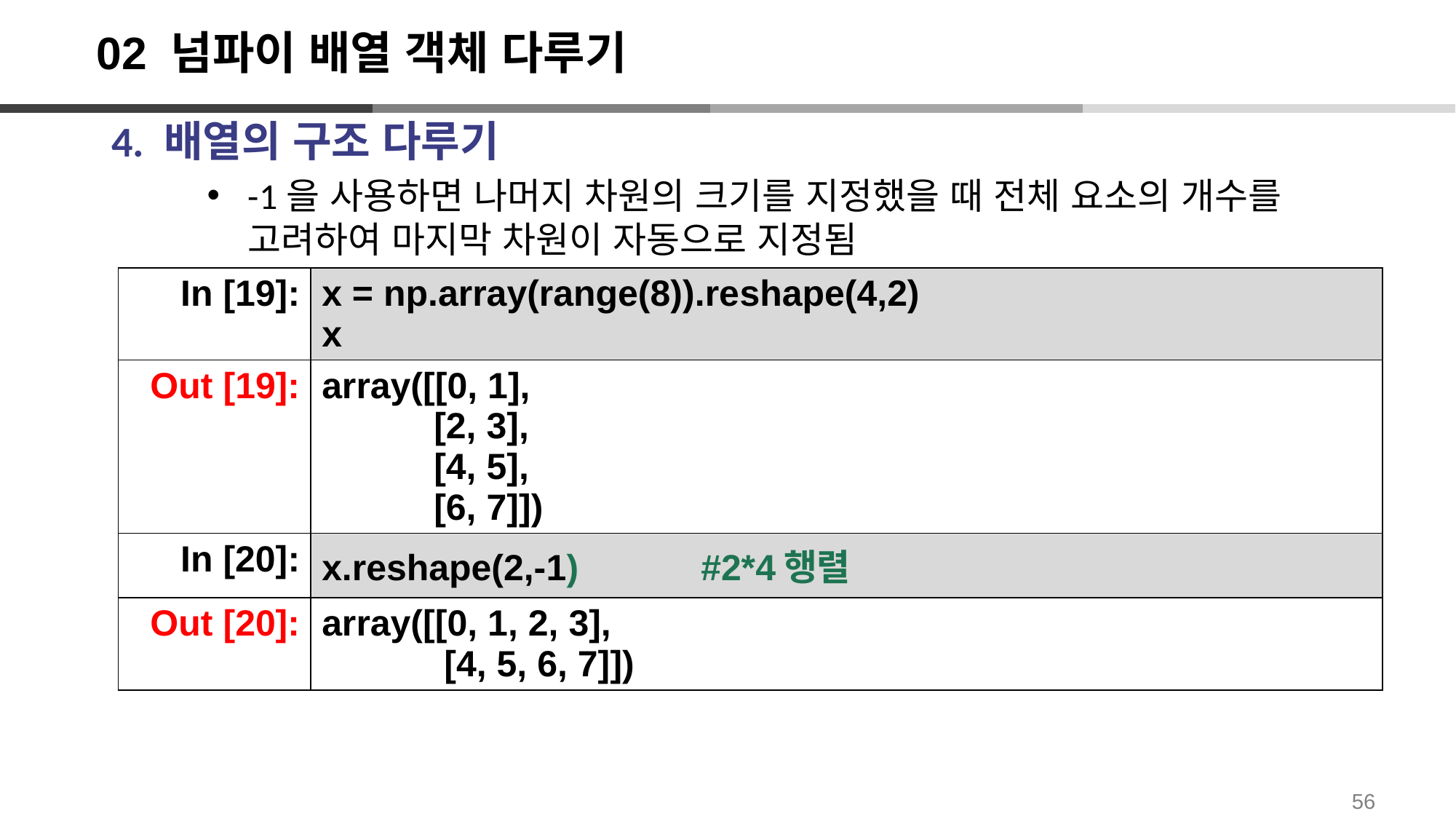

# 02 넘파이 배열 객체 다루기
4. 배열의 구조 다루기
-1을 사용하면 나머지 차원의 크기를 지정했을 때 전체 요소의 개수를 고려하여 마지막 차원이 자동으로 지정됨

| In [19]: | x = np.array(range(8)).reshape(4,2) x |
| --- | --- |
| Out [19]: | array([[0, 1], [2, 3], [4, 5], [6, 7]]) |
| In [20]: | x.reshape(2,-1) #2\*4행렬 |
| Out [20]: | array([[0, 1, 2, 3], [4, 5, 6, 7]]) |